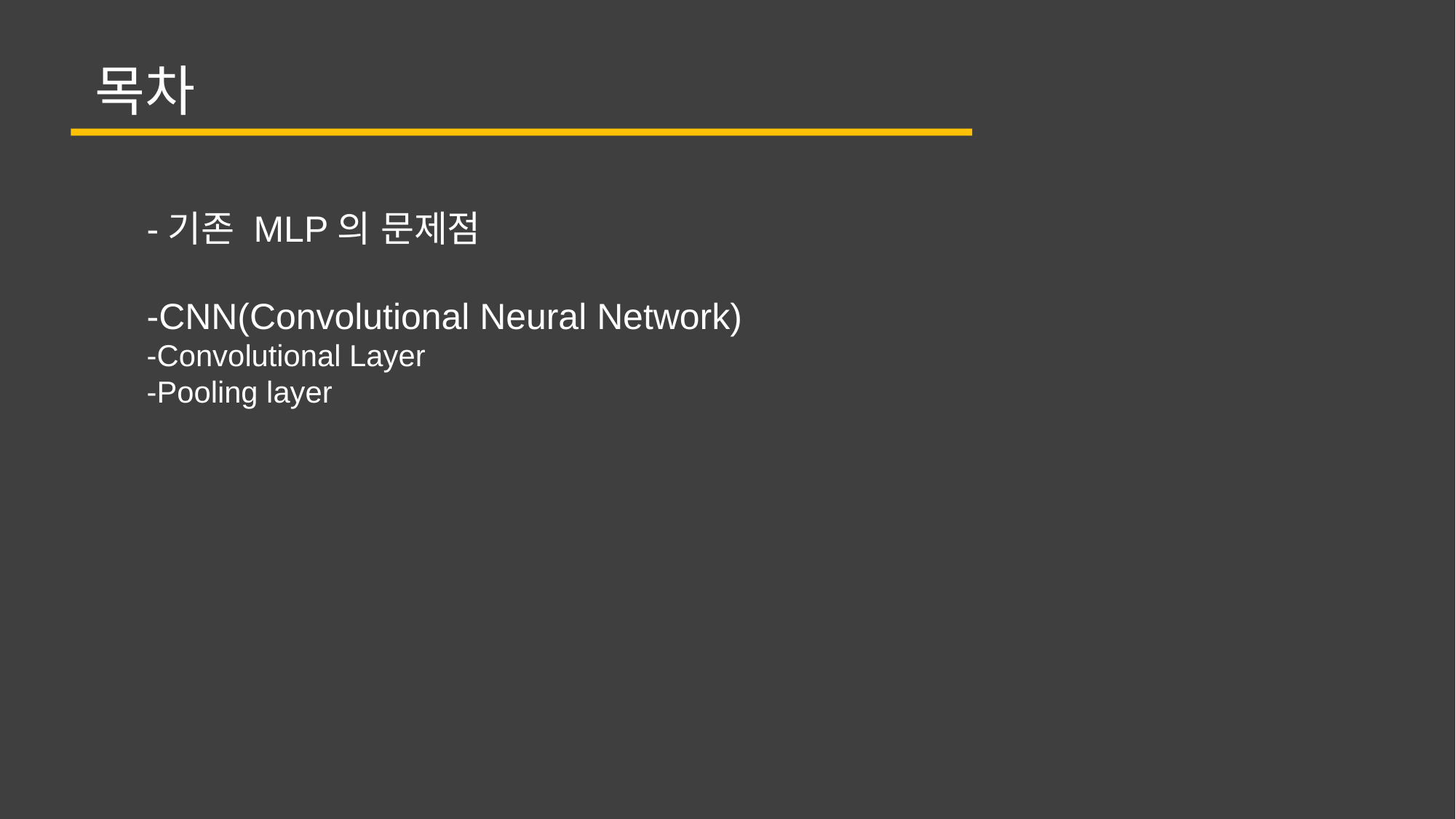

목차

-기존 MLP의 문제점

-CNN(Convolutional Neural Network)
-Convolutional Layer
-Pooling layer